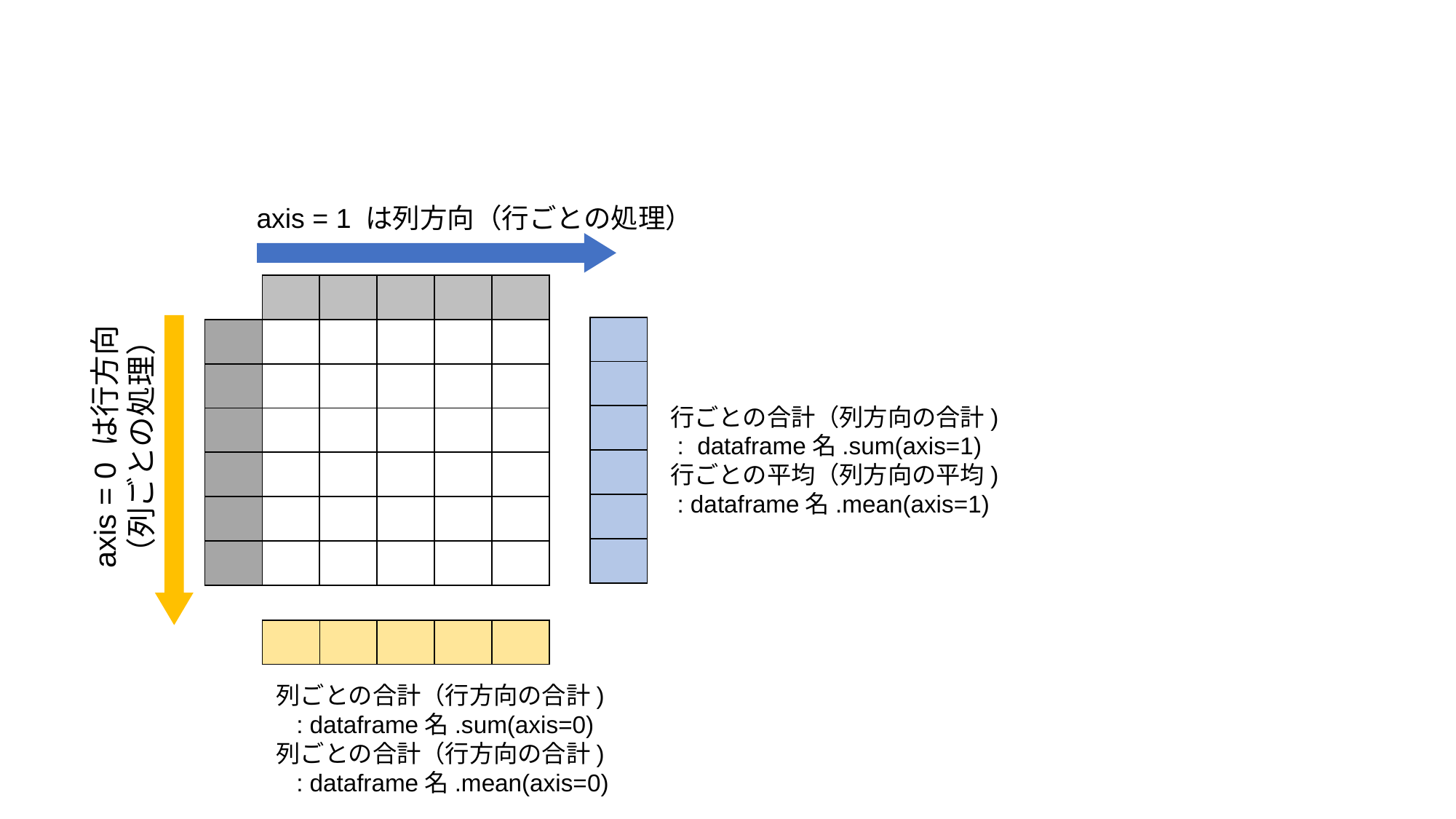

axis = 1 は列方向（行ごとの処理）

|  |  |  |  |  |  |
| --- | --- | --- | --- | --- | --- |
|  |  |  |  |  |  |
|  |  |  |  |  |  |
|  |  |  |  |  |  |
|  |  |  |  |  |  |
|  |  |  |  |  |  |
|  |  |  |  |  |  |

|  |
| --- |
|  |
|  |
|  |
|  |
|  |
行ごとの合計（列方向の合計)
 :  dataframe名.sum(axis=1)
行ごとの平均（列方向の平均)
 : dataframe名.mean(axis=1)
axis = 0 は行方向
（列ごとの処理）

|  |  |  |  |  |
| --- | --- | --- | --- | --- |
列ごとの合計（行方向の合計)
   : dataframe名.sum(axis=0)
列ごとの合計（行方向の合計)
   : dataframe名.mean(axis=0)